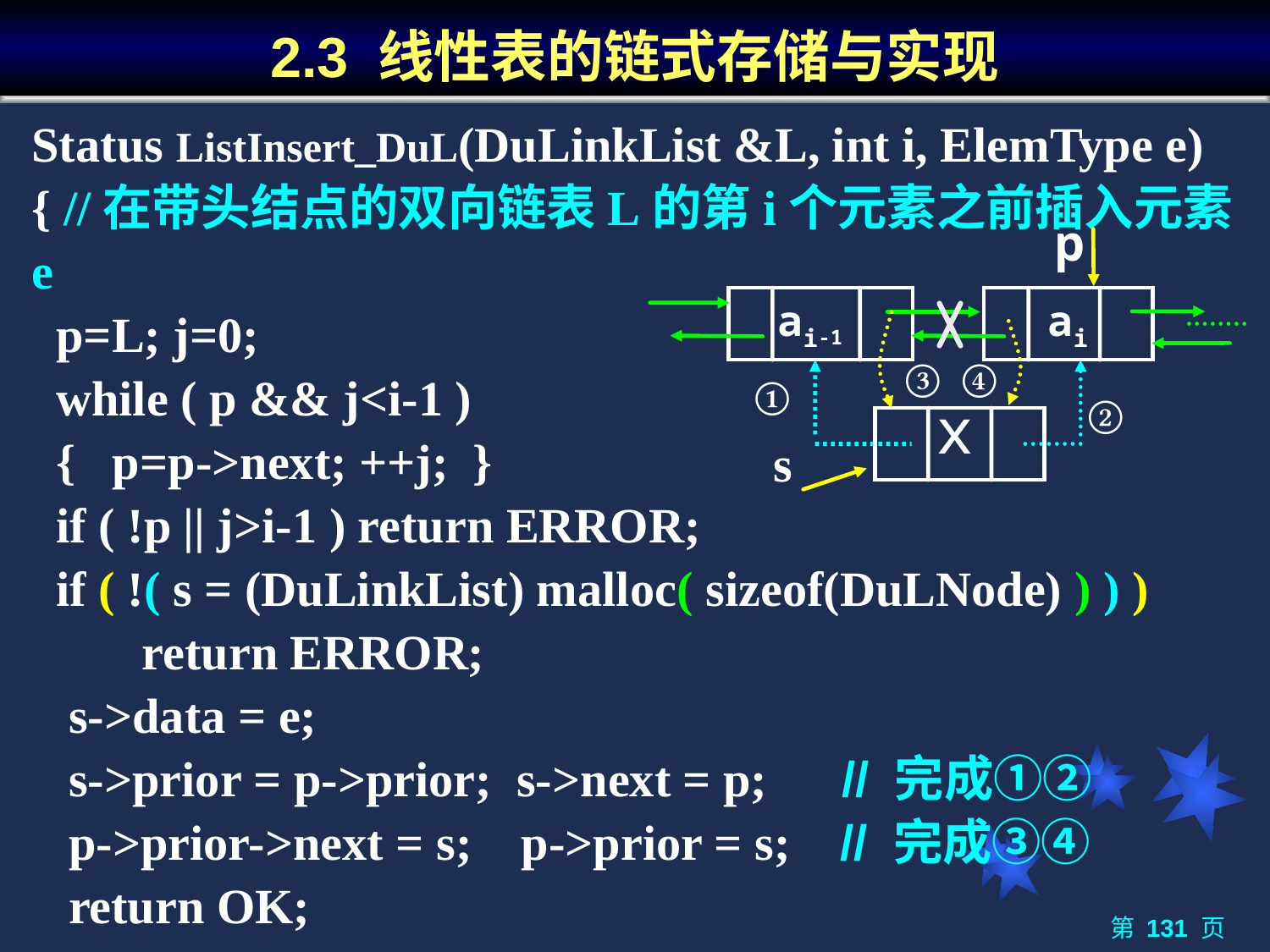

# 2.3 线性表的链式存储与实现
Status ListInsert_DuL(DuLinkList &L, int i, ElemType e)
{ //在带头结点的双向链表L的第i个元素之前插入元素e
  p=L; j=0;
  while ( p && j<i-1 )
  {   p=p->next; ++j;  }
  if ( !p || j>i-1 ) return ERROR;
  if ( !( s = (DuLinkList) malloc( sizeof(DuLNode) ) ) )
         return ERROR;
   s->data = e;
   s->prior = p->prior;  s->next = p;      // 完成①②
   p->prior->next = s;    p->prior = s;    // 完成③④
   return OK;
}//LinstInsert_DuL
p

ai-1

ai

x

s

③

④

②

①
第 131 页